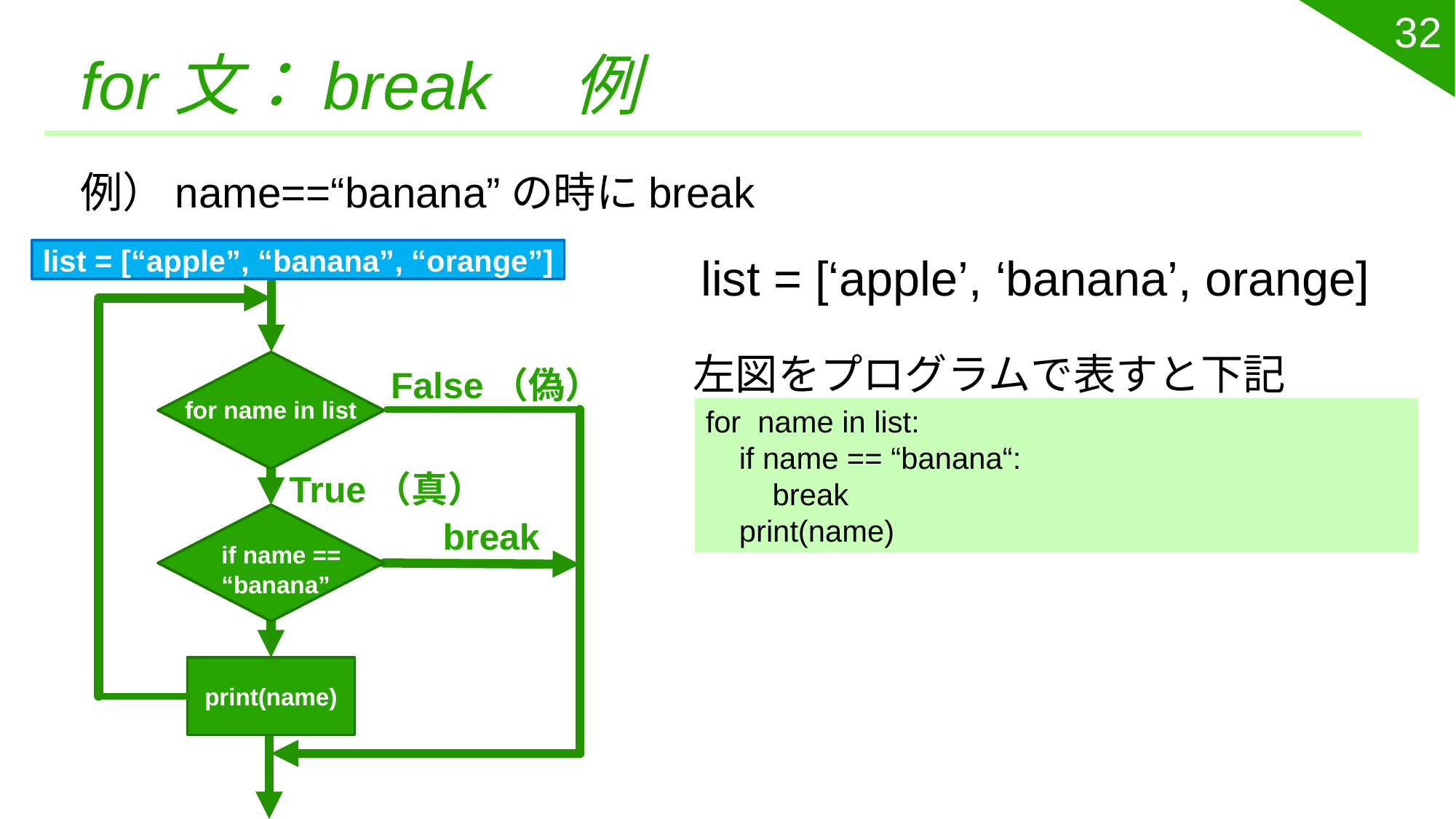

32
# for文：break　例
例）name==“banana”の時にbreak
list = [“apple”, “banana”, “orange”]
list = [‘apple’, ‘banana’, orange]
左図をプログラムで表すと下記

False（偽）
for name in list

for  name in list:
    if name == “banana“:
        break
    print(name)

True（真）

break
if name == “banana”
print(name)